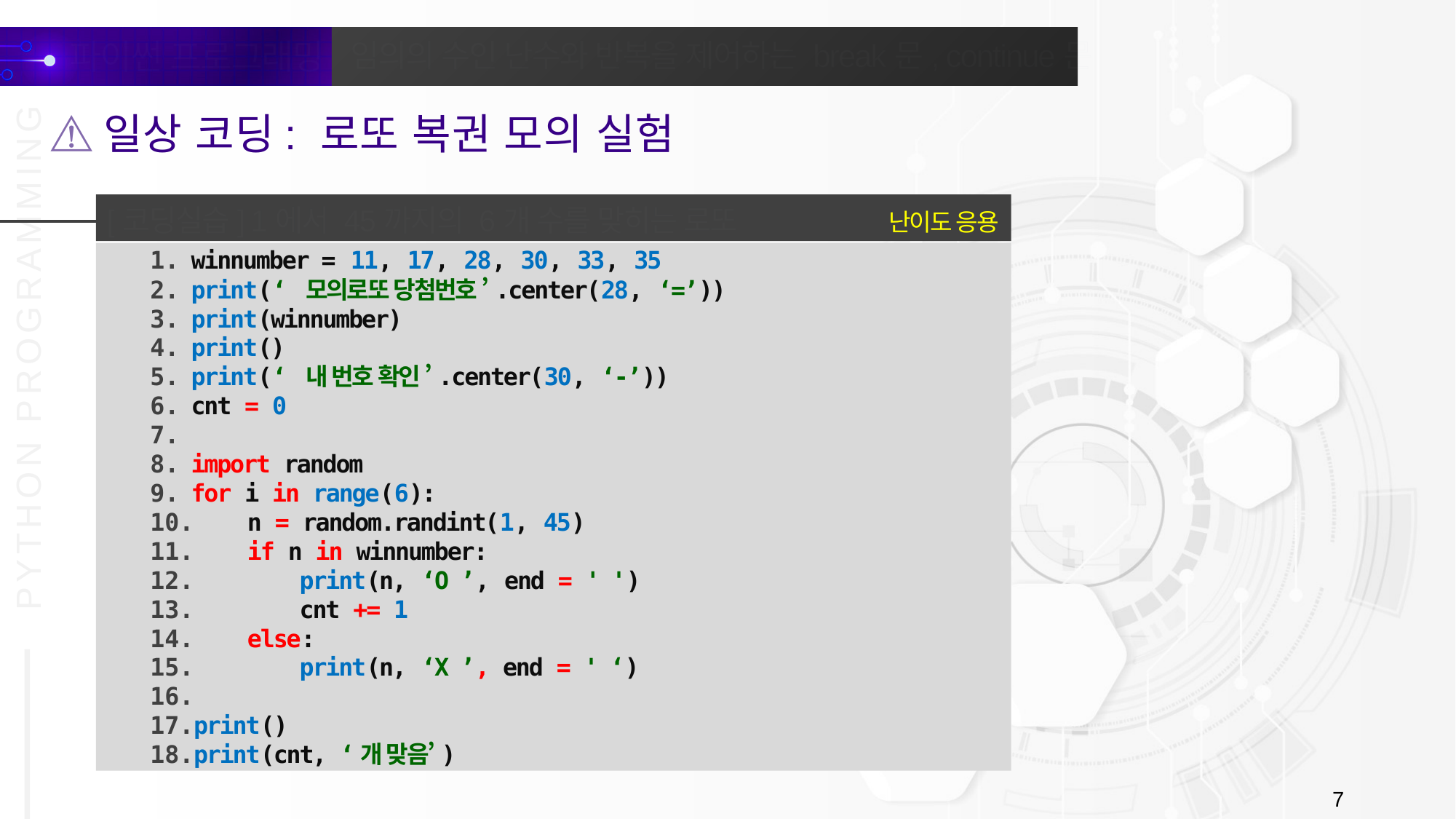

일상 코딩: 로또 복권 모의 실험

난이도 응용
[코딩실습] 1에서 45까지의 6개 수를 맞히는 로또
winnumber = 11, 17, 28, 30, 33, 35
print(‘ 모의로또 당첨번호 ’.center(28, ‘=’))
print(winnumber)
print()
print(‘ 내 번호 확인 ’.center(30, ‘-’))
cnt = 0

import random
for i in range(6):
    n = random.randint(1, 45)
    if n in winnumber:
        print(n, ‘O ’, end = ' ')
        cnt += 1
    else:
        print(n, ‘X ’, end = ' ‘)

print()
print(cnt, ‘개 맞음’)
7